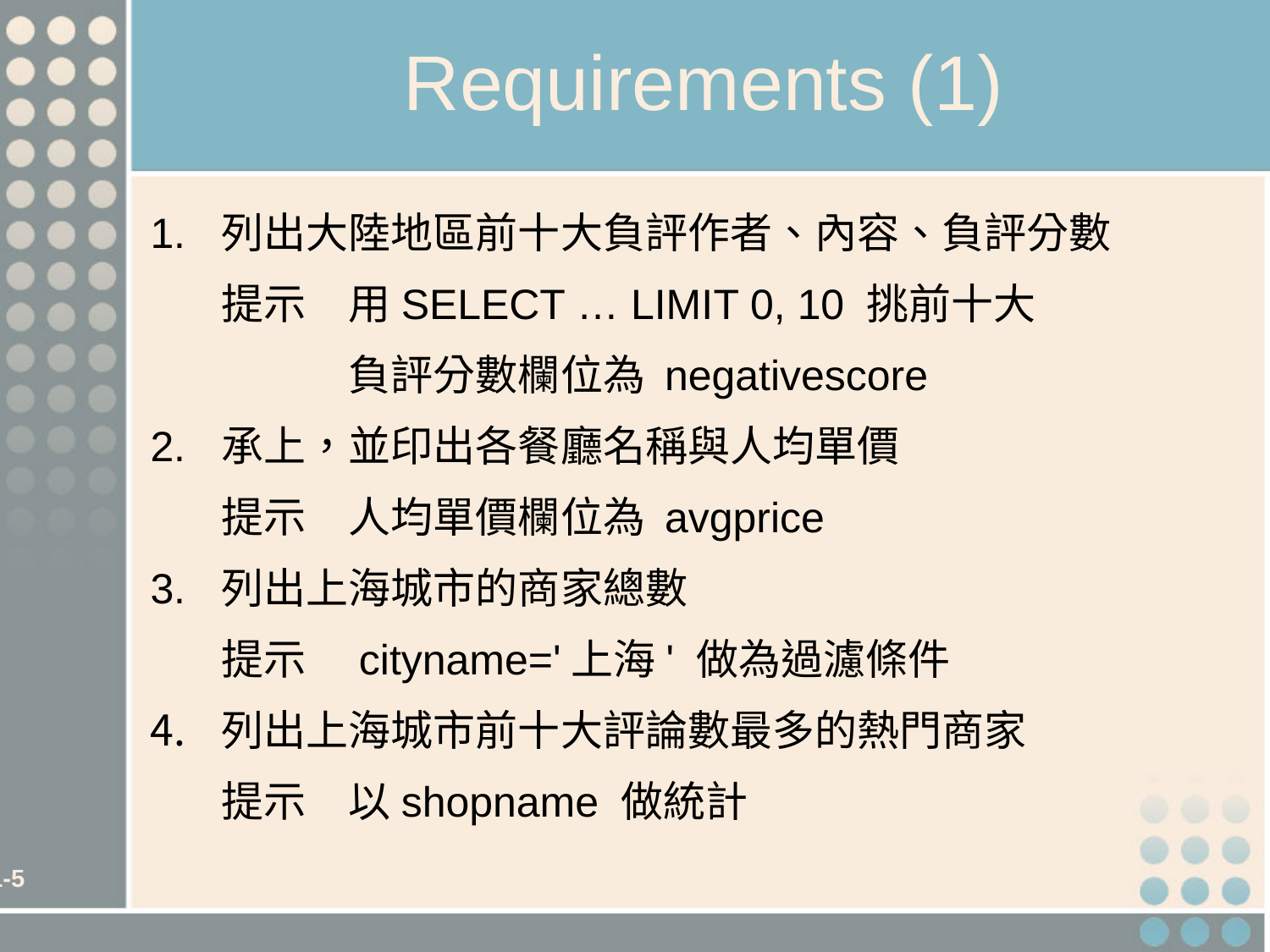

# Requirements (1)
1.	列出大陸地區前十大負評作者、內容、負評分數
	提示　用SELECT … LIMIT 0, 10 挑前十大
	　　　負評分數欄位為 negativescore
2.	承上，並印出各餐廳名稱與人均單價
	提示　人均單價欄位為 avgprice
3.	列出上海城市的商家總數
	提示　cityname='上海' 做為過濾條件
列出上海城市前十大評論數最多的熱門商家
	提示　以shopname 做統計